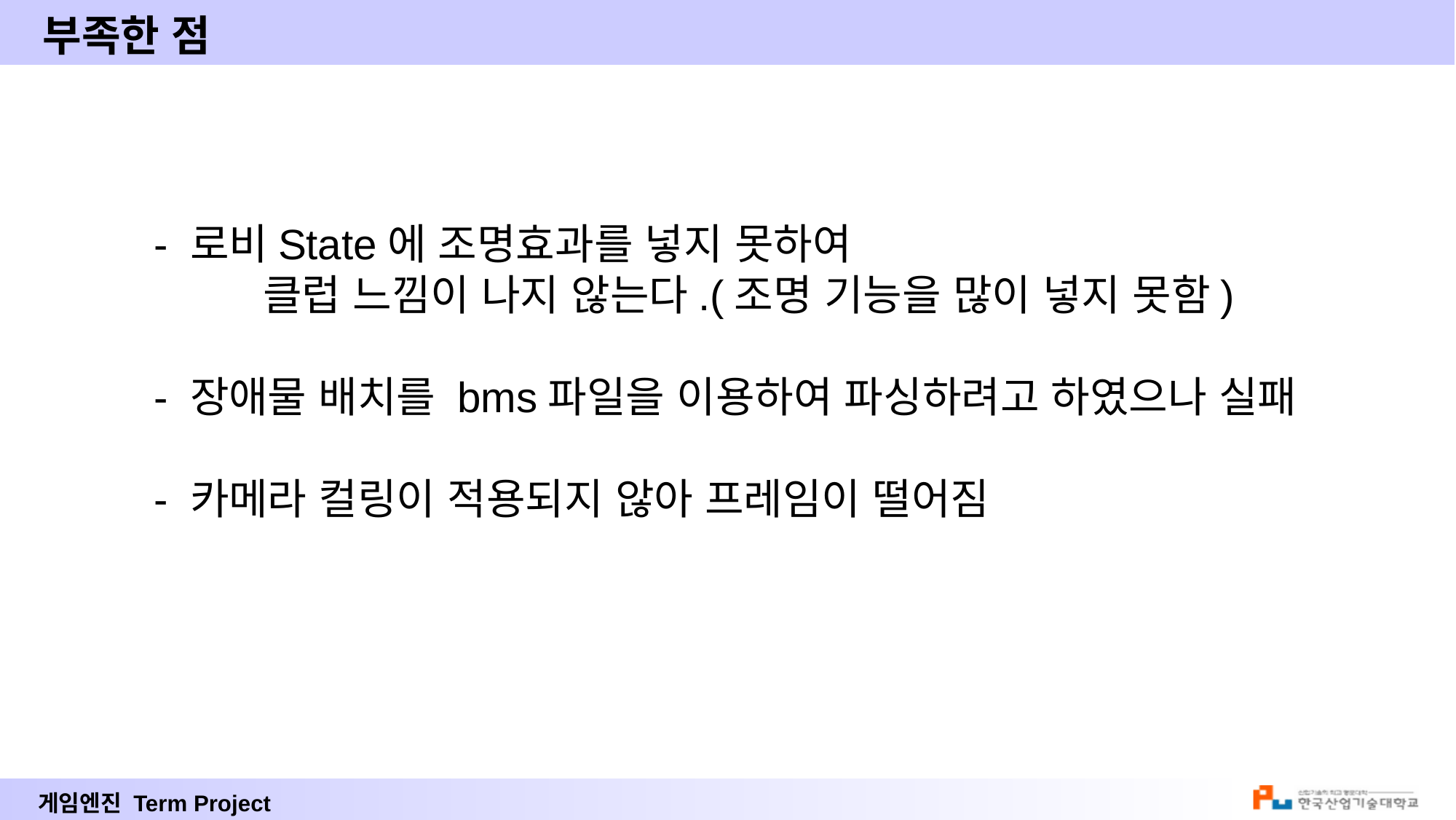

부족한 점
- 로비State에 조명효과를 넣지 못하여
	클럽 느낌이 나지 않는다.(조명 기능을 많이 넣지 못함)

- 장애물 배치를 bms파일을 이용하여 파싱하려고 하였으나 실패

- 카메라 컬링이 적용되지 않아 프레임이 떨어짐